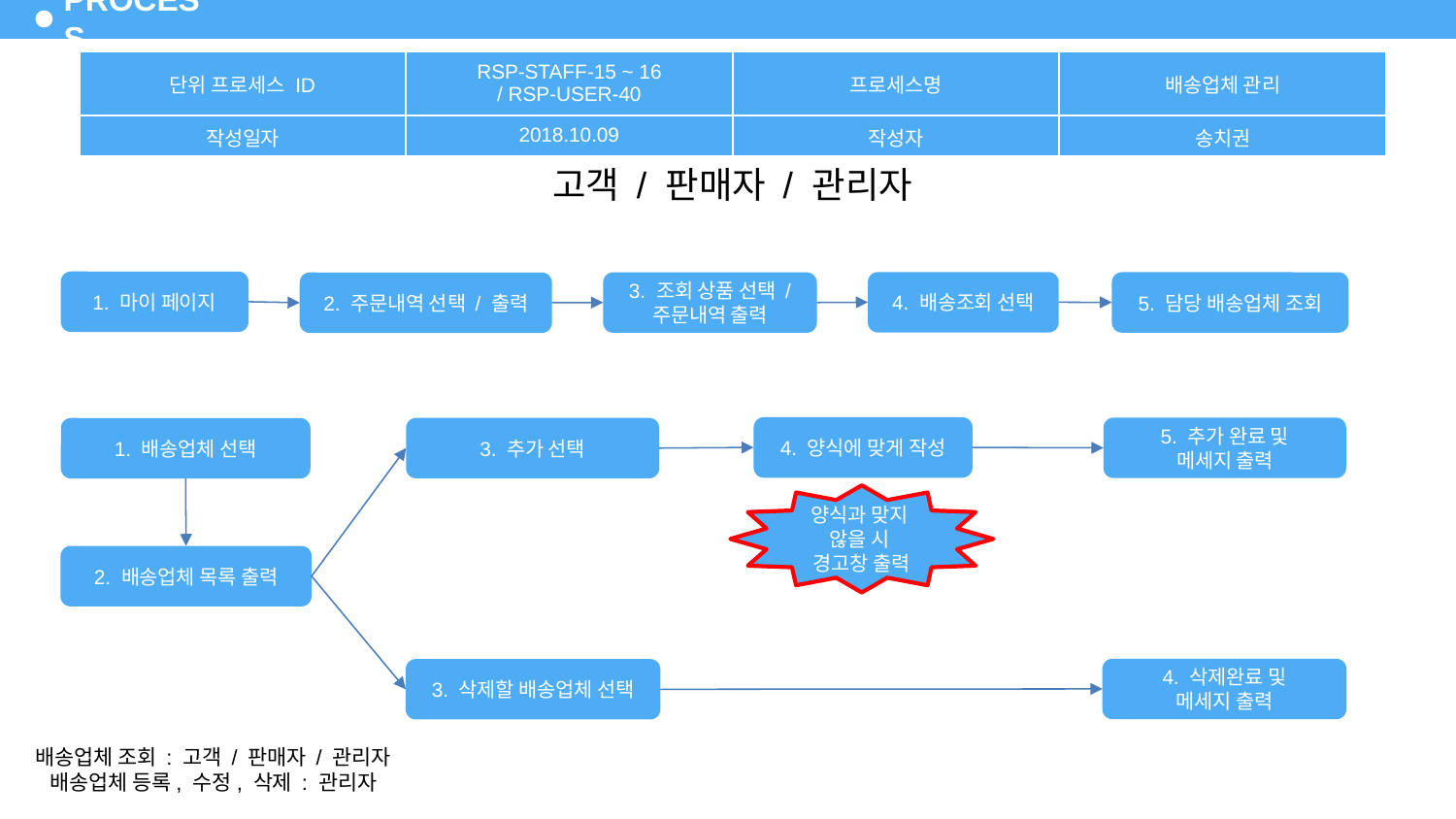

# PROCESS
| 단위 프로세스 ID | RSP-STAFF-15 ~ 16 / RSP-USER-40 | 프로세스명 | 배송업체 관리 |
| --- | --- | --- | --- |
| 작성일자 | 2018.10.09 | 작성자 | 송치권 |
고객 / 판매자 / 관리자

1. 마이 페이지
4. 배송조회 선택
5. 담당 배송업체 조회
3. 조회 상품 선택 /
주문내역 출력
2. 주문내역 선택 / 출력
4. 양식에 맞게 작성
5. 추가 완료 및
메세지 출력
3. 추가 선택
1. 배송업체 선택
양식과 맞지
않을 시
경고창 출력
2. 배송업체 목록 출력
4. 삭제완료 및
메세지 출력
3. 삭제할 배송업체 선택
배송업체 조회 : 고객 / 판매자 / 관리자
배송업체 등록, 수정, 삭제 : 관리자